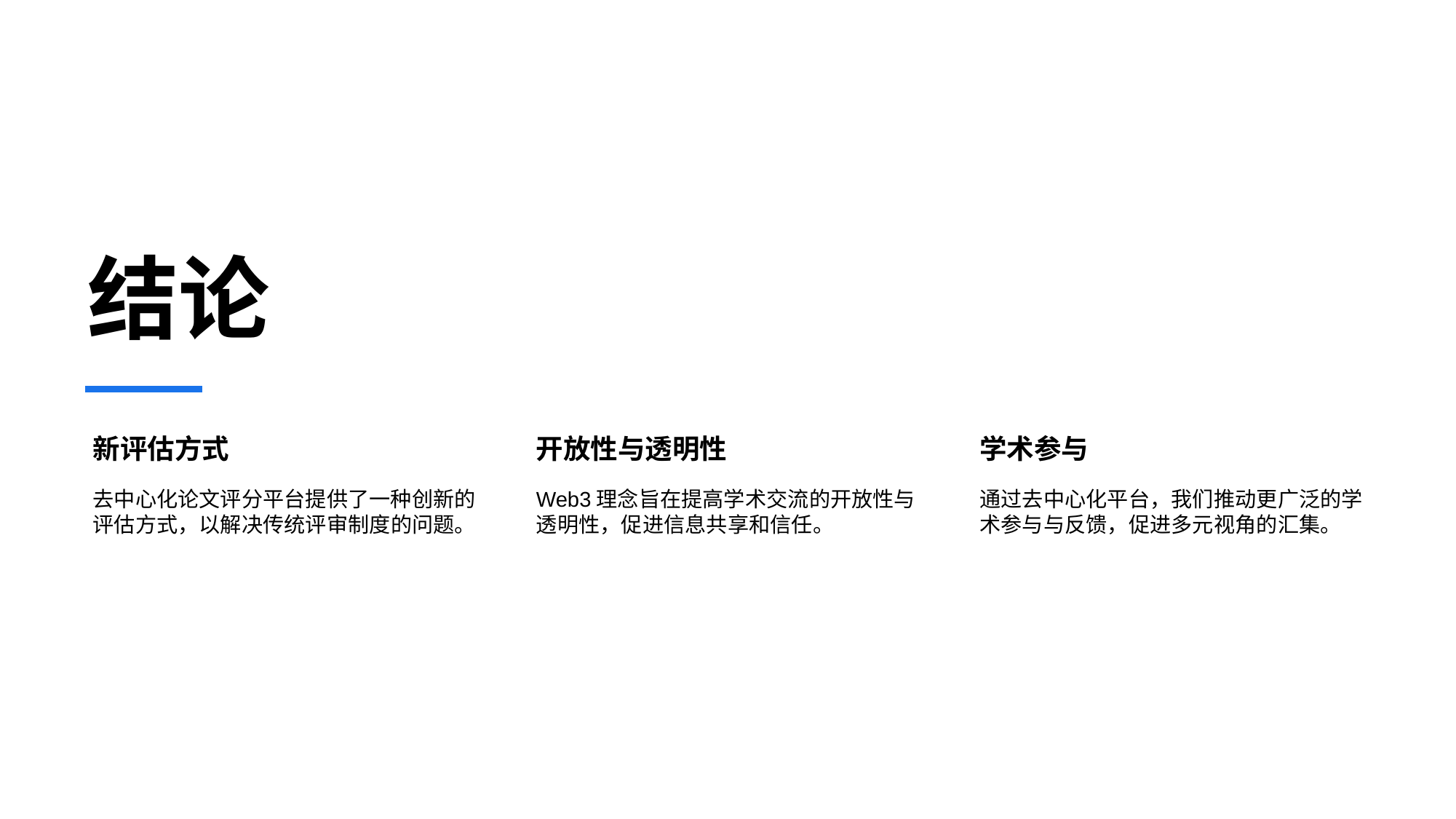

# 结论
新评估方式
去中心化论文评分平台提供了一种创新的评估方式，以解决传统评审制度的问题。
开放性与透明性
Web3理念旨在提高学术交流的开放性与透明性，促进信息共享和信任。
学术参与
通过去中心化平台，我们推动更广泛的学术参与与反馈，促进多元视角的汇集。